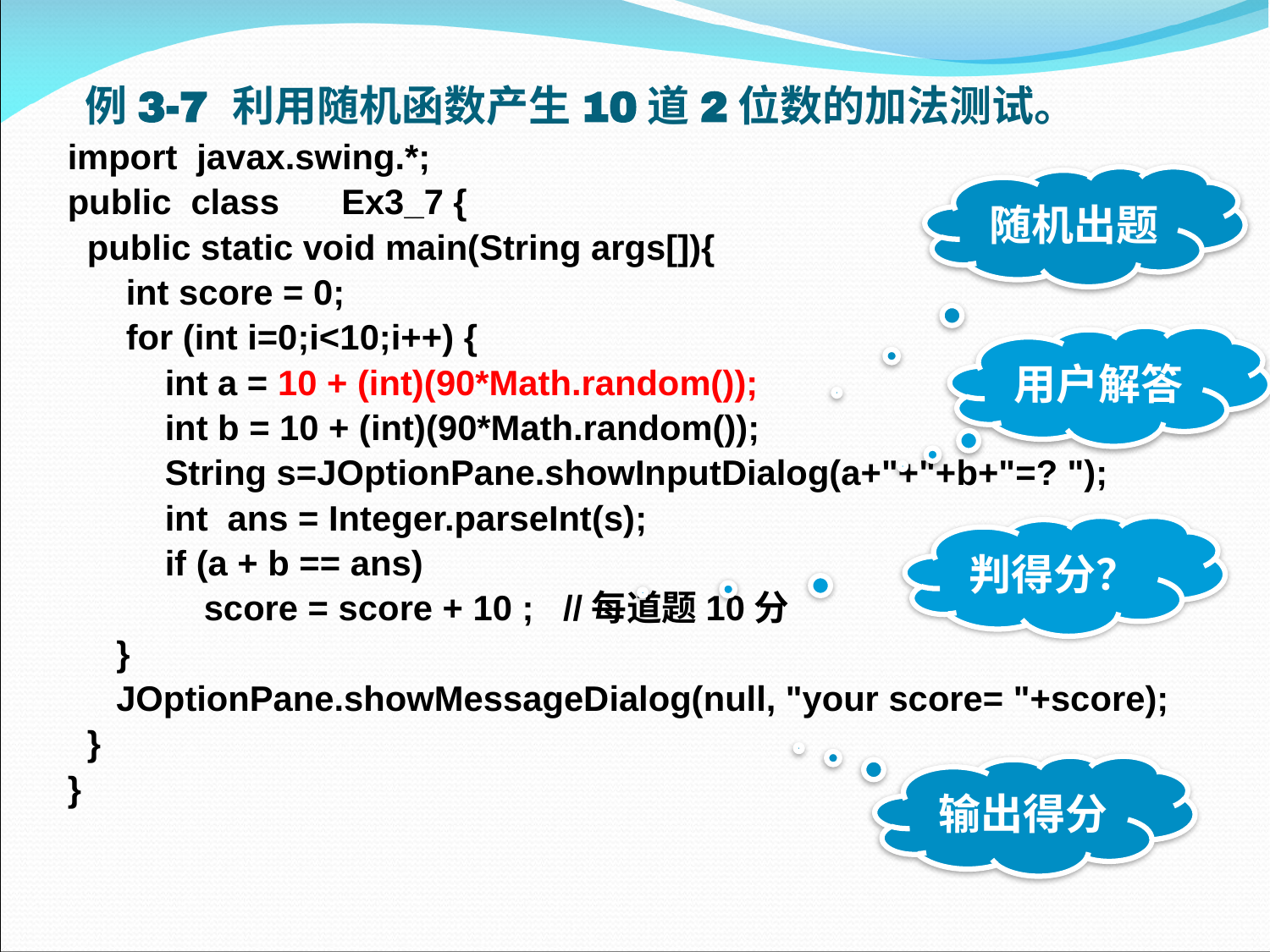

# 例3-7 利用随机函数产生10道2位数的加法测试。
import  javax.swing.*;
public  class 　Ex3_7 {
  public static void main(String args[]){
      int score = 0;
      for (int i=0;i<10;i++) {
          int a = 10 + (int)(90*Math.random());
          int b = 10 + (int)(90*Math.random());
          String s=JOptionPane.showInputDialog(a+"+"+b+"=? ");
          int  ans = Integer.parseInt(s);
          if (a + b == ans)
              score = score + 10 ;   //每道题10分
     }
     JOptionPane.showMessageDialog(null, "your score= "+score);
  }
}
随机出题
用户解答
判得分？
输出得分